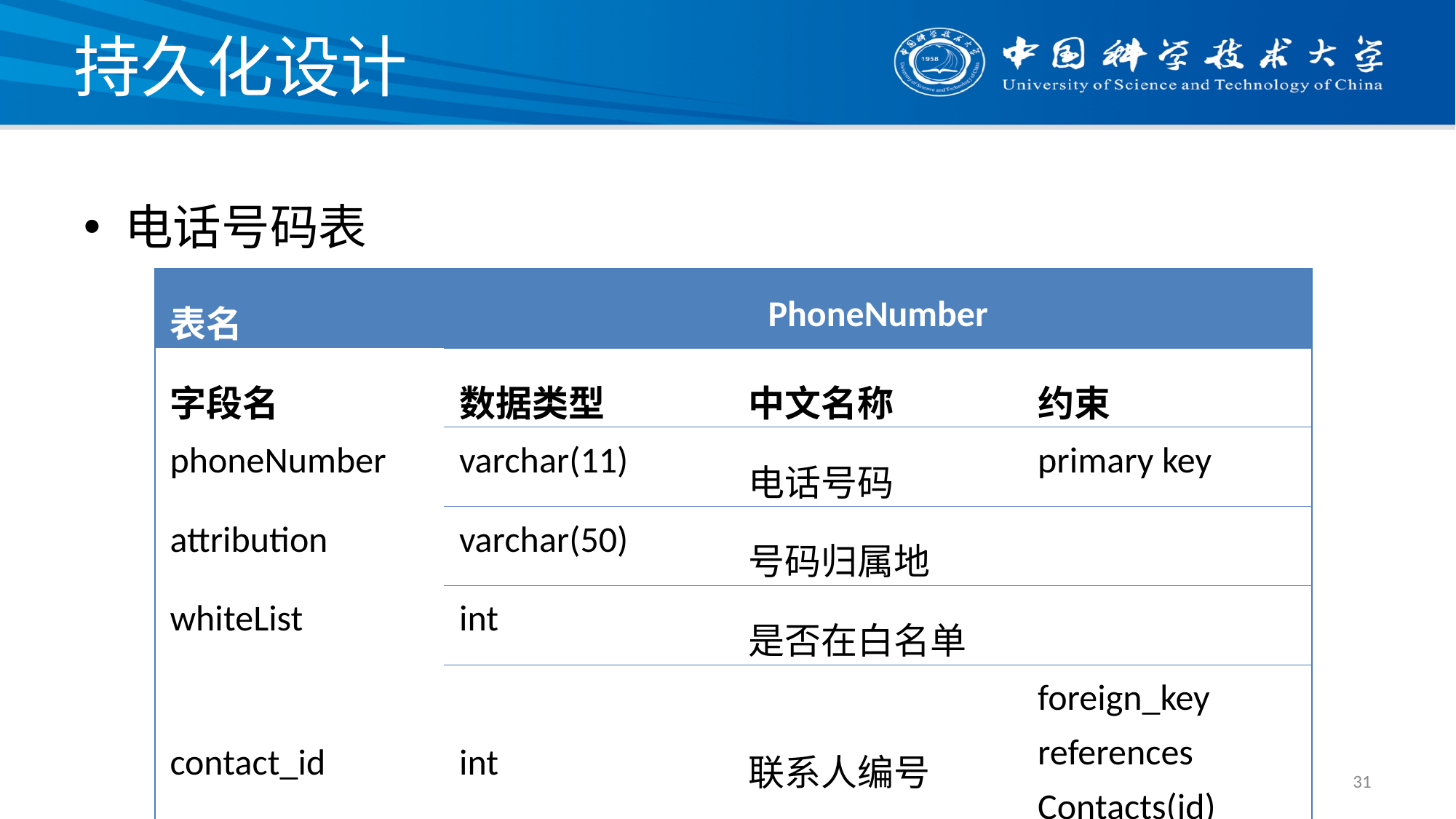

# 持久化设计
电话号码表
| 表名 | PhoneNumber |  |  |
| --- | --- | --- | --- |
| 字段名 | 数据类型 | 中文名称 | 约束 |
| phoneNumber | varchar(11) | 电话号码 | primary key |
| attribution | varchar(50) | 号码归属地 |  |
| whiteList | int | 是否在白名单 |  |
| contact\_id | int | 联系人编号 | foreign\_key references Contacts(id) |
31